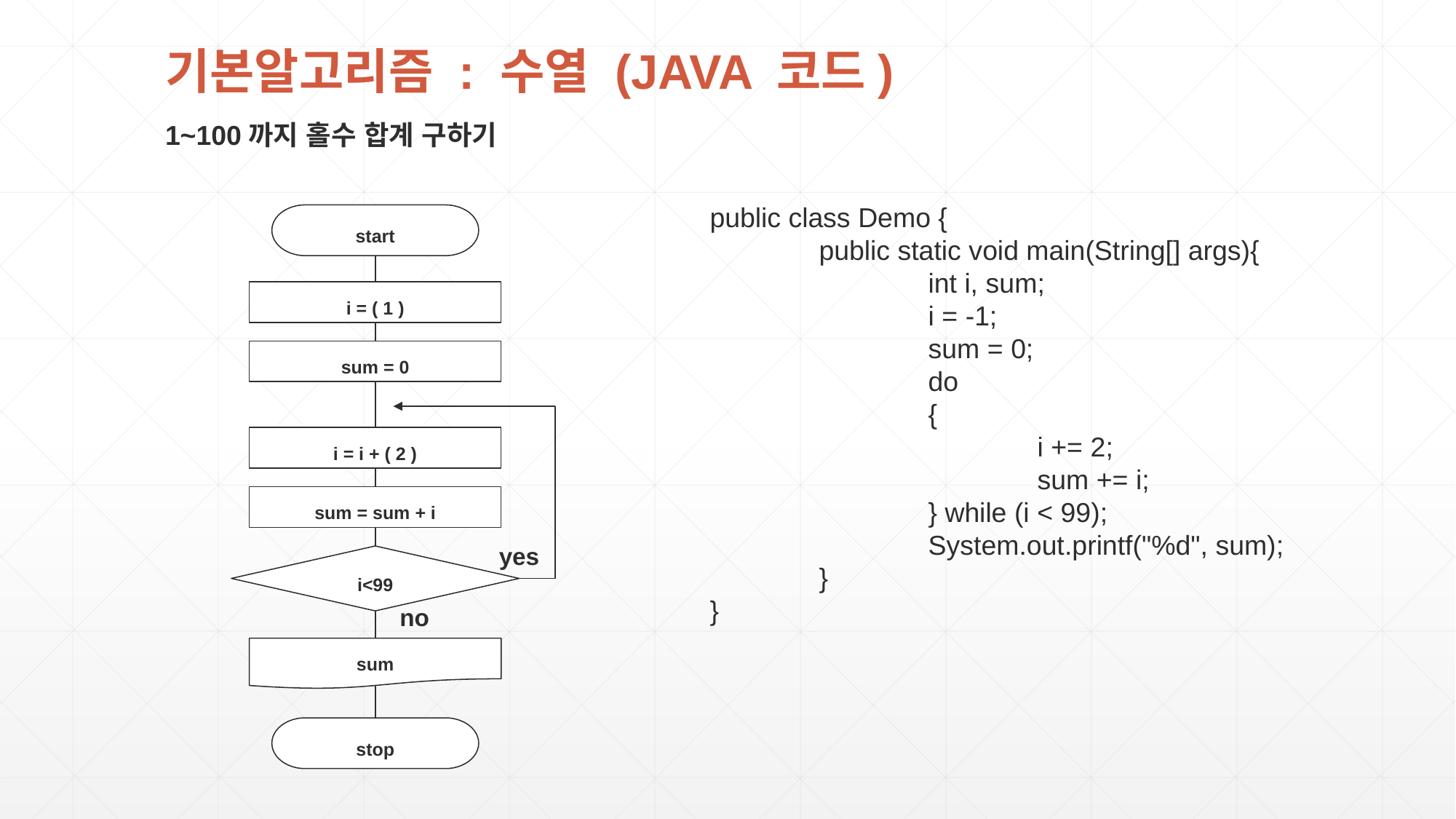

기본알고리즘 : 수열 (JAVA 코드)

1~100까지 홀수 합계 구하기
public class Demo {
	public static void main(String[] args){
		int i, sum;
		i = -1;
		sum = 0;
		do
		{
			i += 2;
			sum += i;
		} while (i < 99);
		System.out.printf("%d", sum);
	}
}
start
i = ( 1 )
sum = 0
i = i + ( 2 )
sum = sum + i
yes
i<99
no
sum
stop